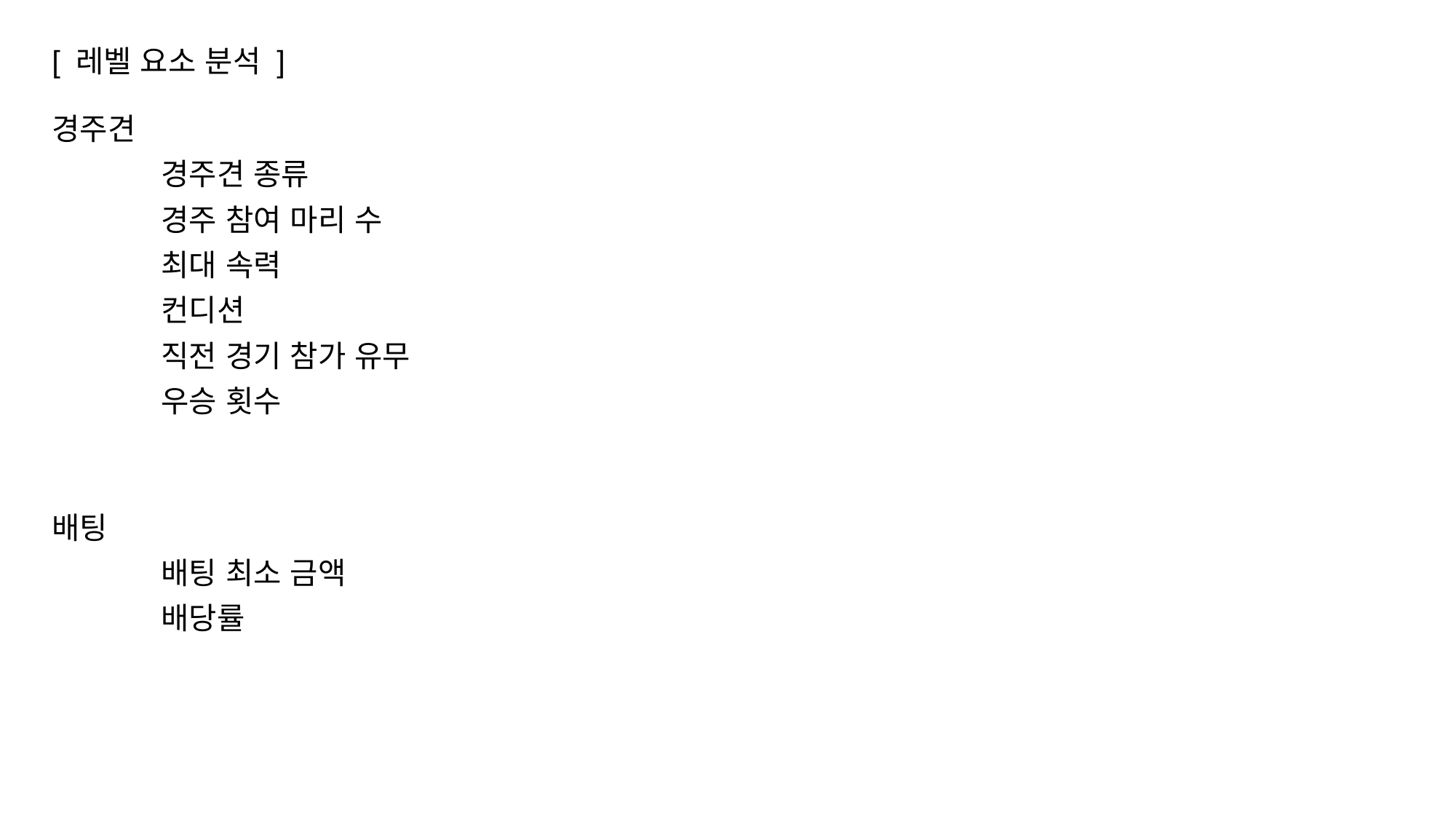

[ 레벨 요소 분석 ]
경주견
	경주견 종류
	경주 참여 마리 수
	최대 속력
	컨디션
	직전 경기 참가 유무
	우승 횟수

배팅
	배팅 최소 금액
	배당률